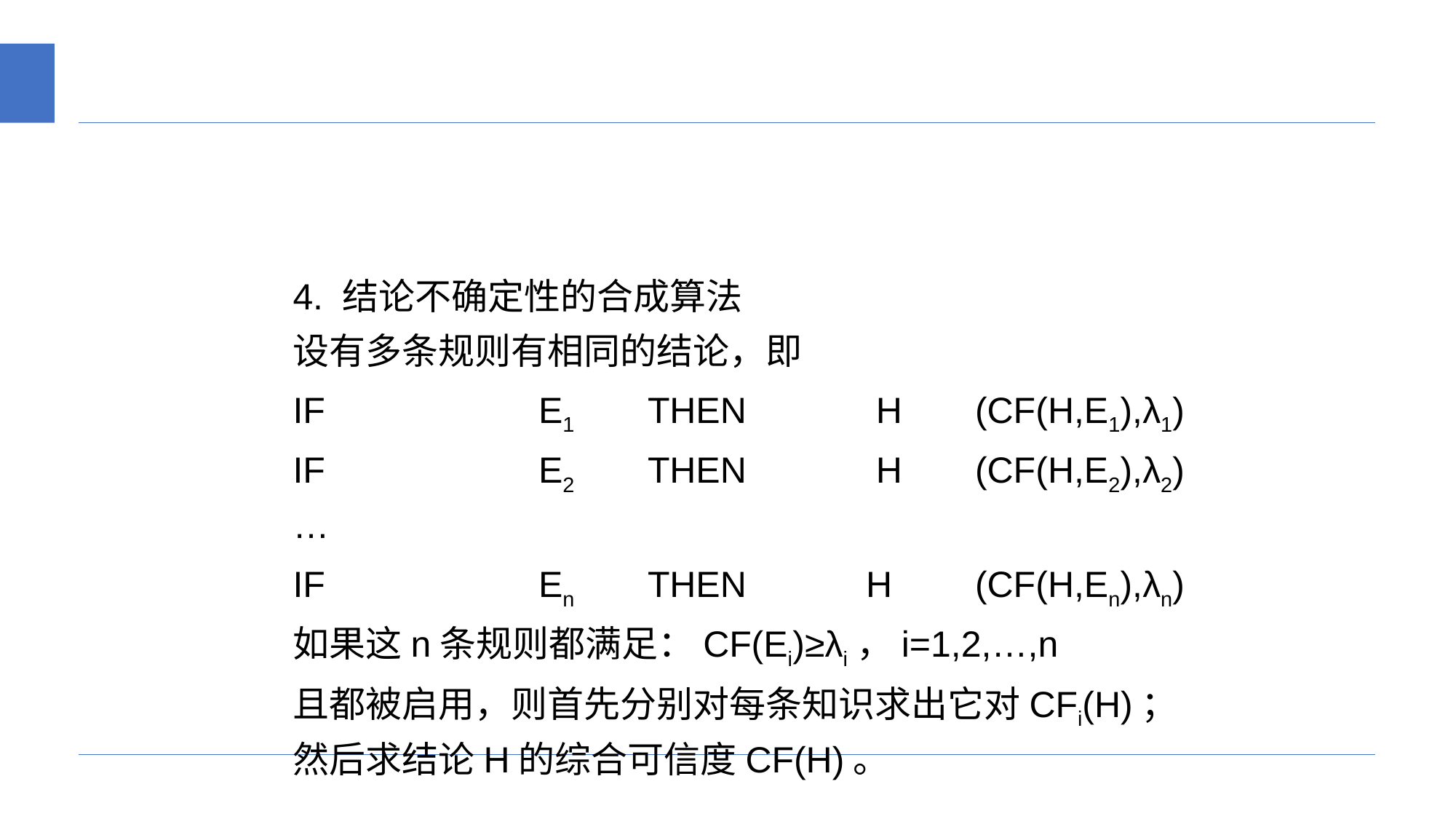

#
4. 结论不确定性的合成算法
设有多条规则有相同的结论，即
IF		E1	THEN		 H	(CF(H,E1),λ1)
IF		E2	THEN		 H	(CF(H,E2),λ2)
…
IF		En	THEN	 	H	(CF(H,En),λn)
如果这n条规则都满足：CF(Ei)≥λi，i=1,2,…,n
且都被启用，则首先分别对每条知识求出它对CFi(H)；
然后求结论H的综合可信度CF(H)。